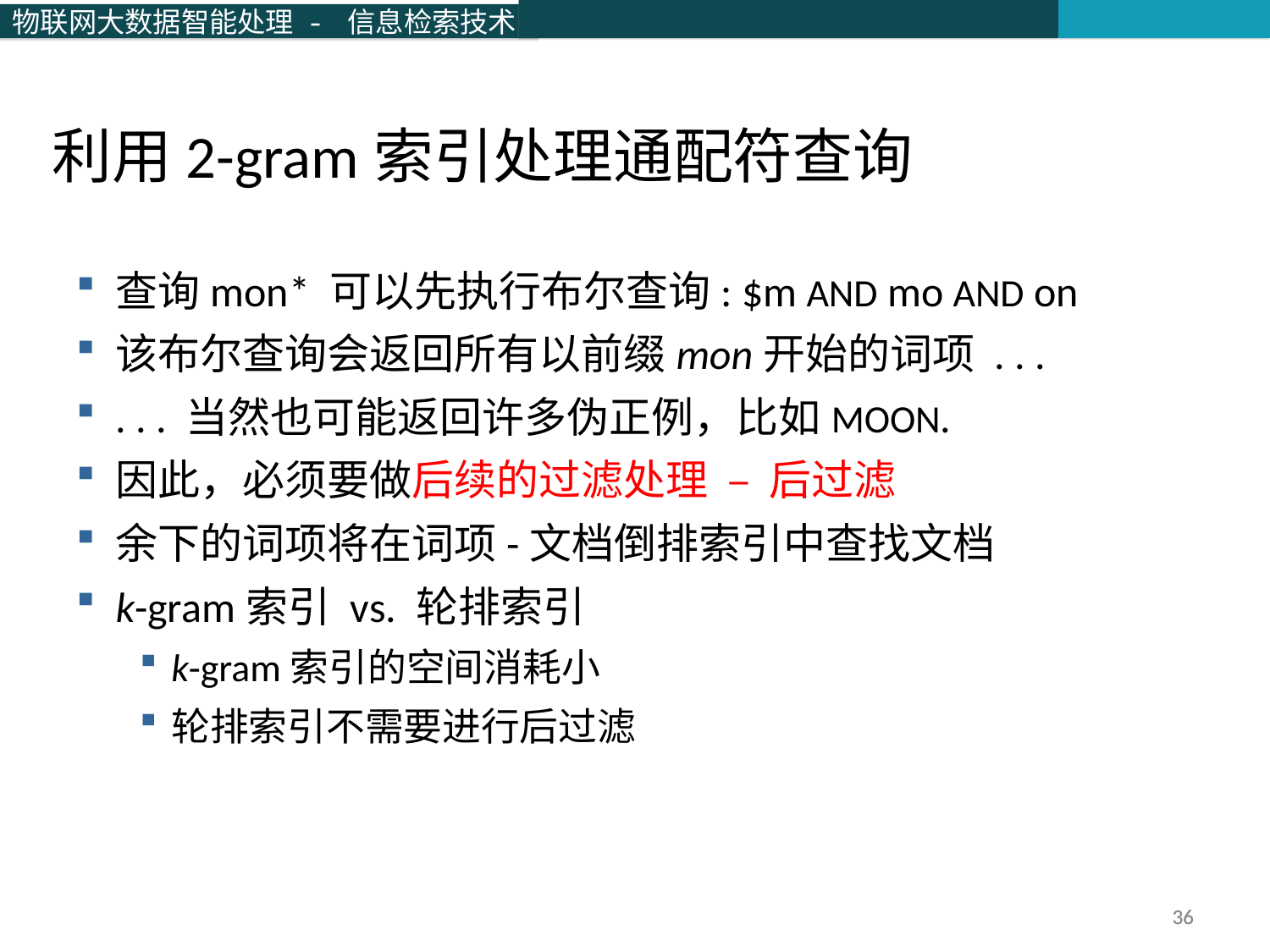

利用2-gram索引处理通配符查询
查询mon* 可以先执行布尔查询: $m AND mo AND on
该布尔查询会返回所有以前缀mon开始的词项 . . .
. . . 当然也可能返回许多伪正例，比如MOON.
因此，必须要做后续的过滤处理  –  后过滤
余下的词项将在词项-文档倒排索引中查找文档
k-gram索引 vs. 轮排索引
k-gram索引的空间消耗小
轮排索引不需要进行后过滤
36
36